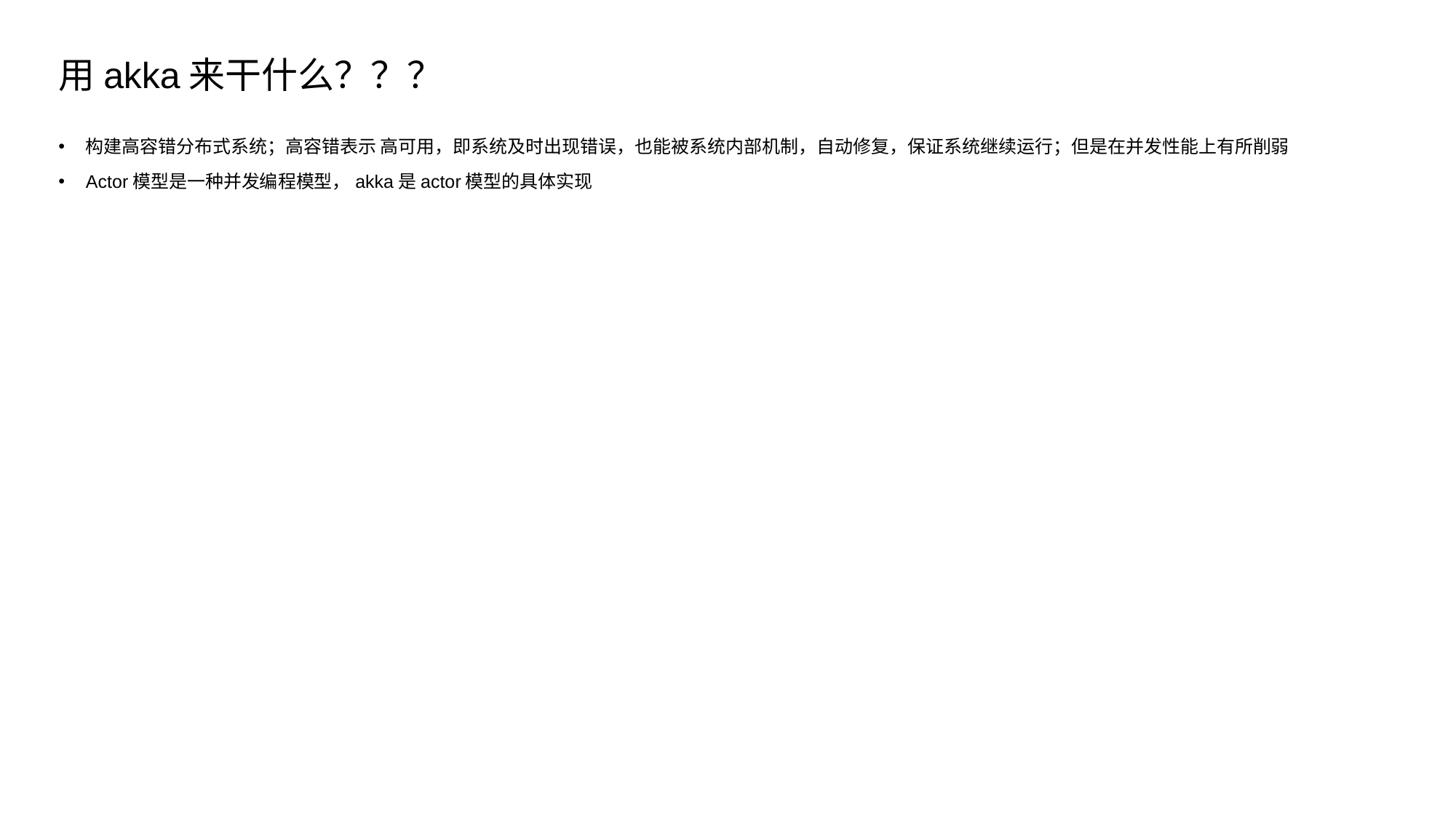

# 用akka来干什么？？？
构建高容错分布式系统；高容错表示 高可用，即系统及时出现错误，也能被系统内部机制，自动修复，保证系统继续运行；但是在并发性能上有所削弱
Actor模型是一种并发编程模型，akka是actor模型的具体实现